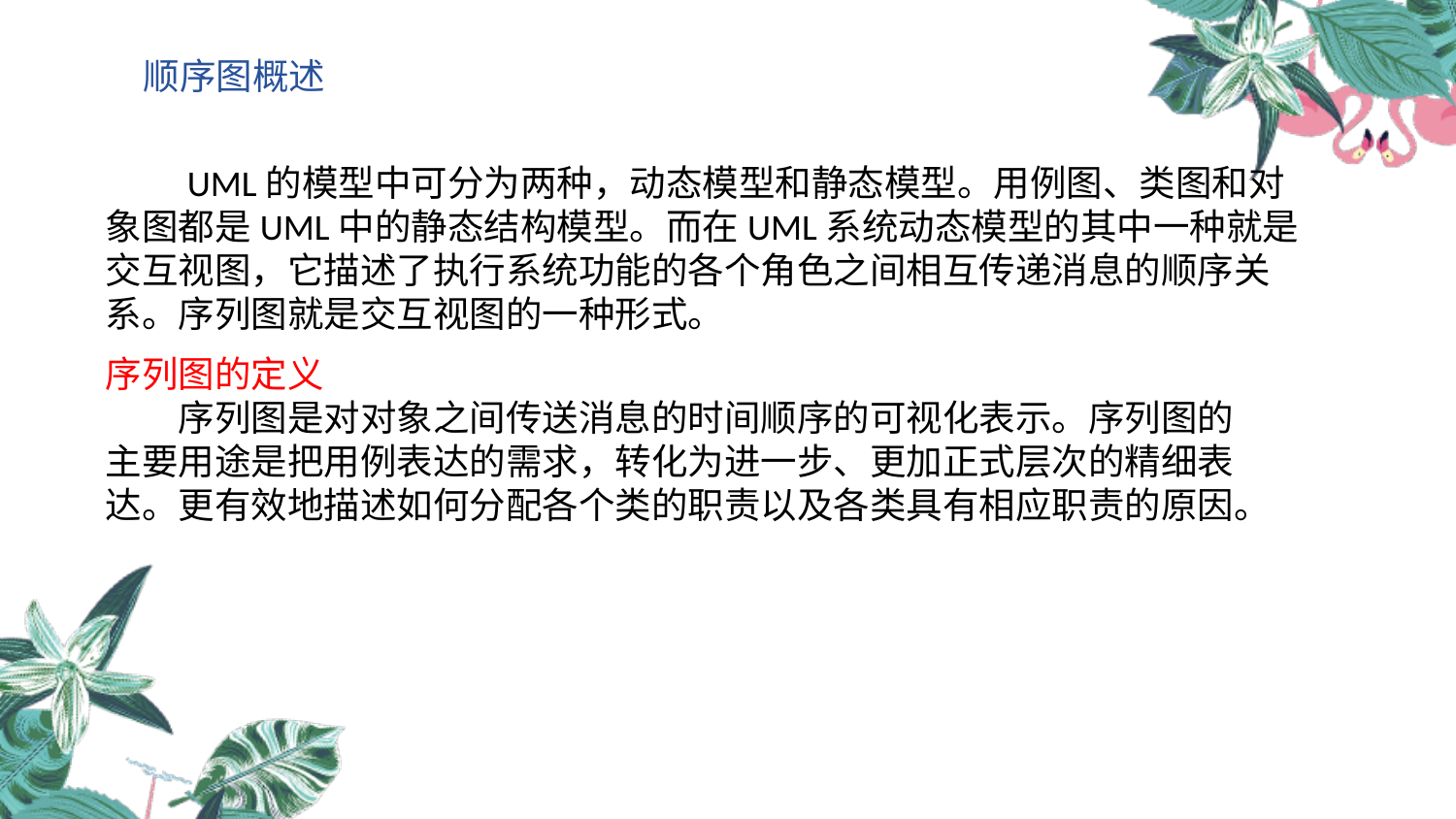

顺序图概述
　　UML的模型中可分为两种，动态模型和静态模型。用例图、类图和对象图都是UML中的静态结构模型。而在UML系统动态模型的其中一种就是交互视图，它描述了执行系统功能的各个角色之间相互传递消息的顺序关系。序列图就是交互视图的一种形式。
序列图的定义
　　序列图是对对象之间传送消息的时间顺序的可视化表示。序列图的主要用途是把用例表达的需求，转化为进一步、更加正式层次的精细表达。更有效地描述如何分配各个类的职责以及各类具有相应职责的原因。